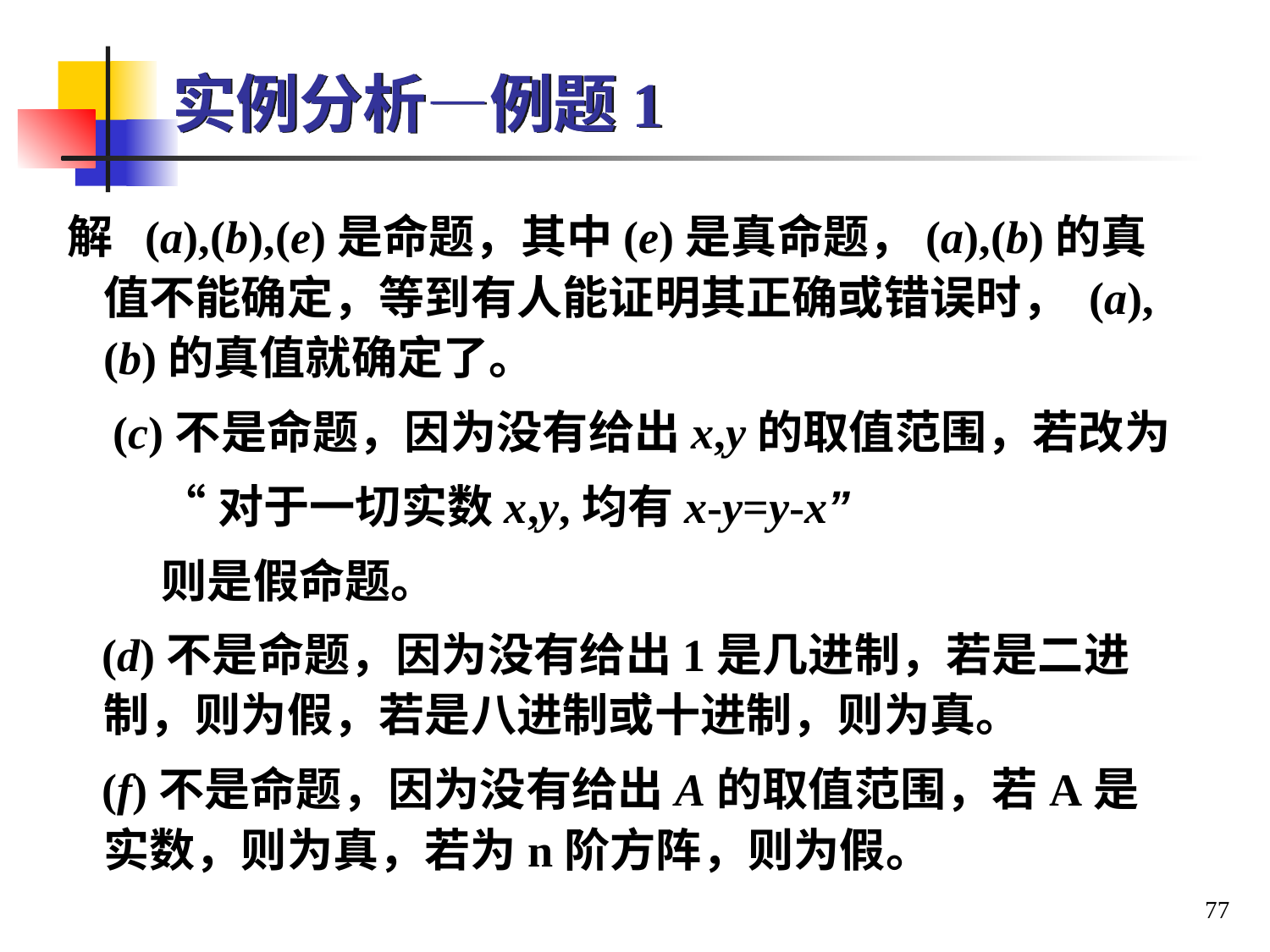

# 实例分析—例题1
解  (a),(b),(e)是命题，其中(e)是真命题，(a),(b)的真值不能确定，等到有人能证明其正确或错误时， (a),(b)的真值就确定了。
    (c)不是命题，因为没有给出x,y的取值范围，若改为
         “对于一切实数x,y,均有x-y=y-x”
        则是假命题。
   (d)不是命题，因为没有给出1是几进制，若是二进制，则为假，若是八进制或十进制，则为真。
   (f)不是命题，因为没有给出A的取值范围，若A是实数，则为真，若为n阶方阵，则为假。
77